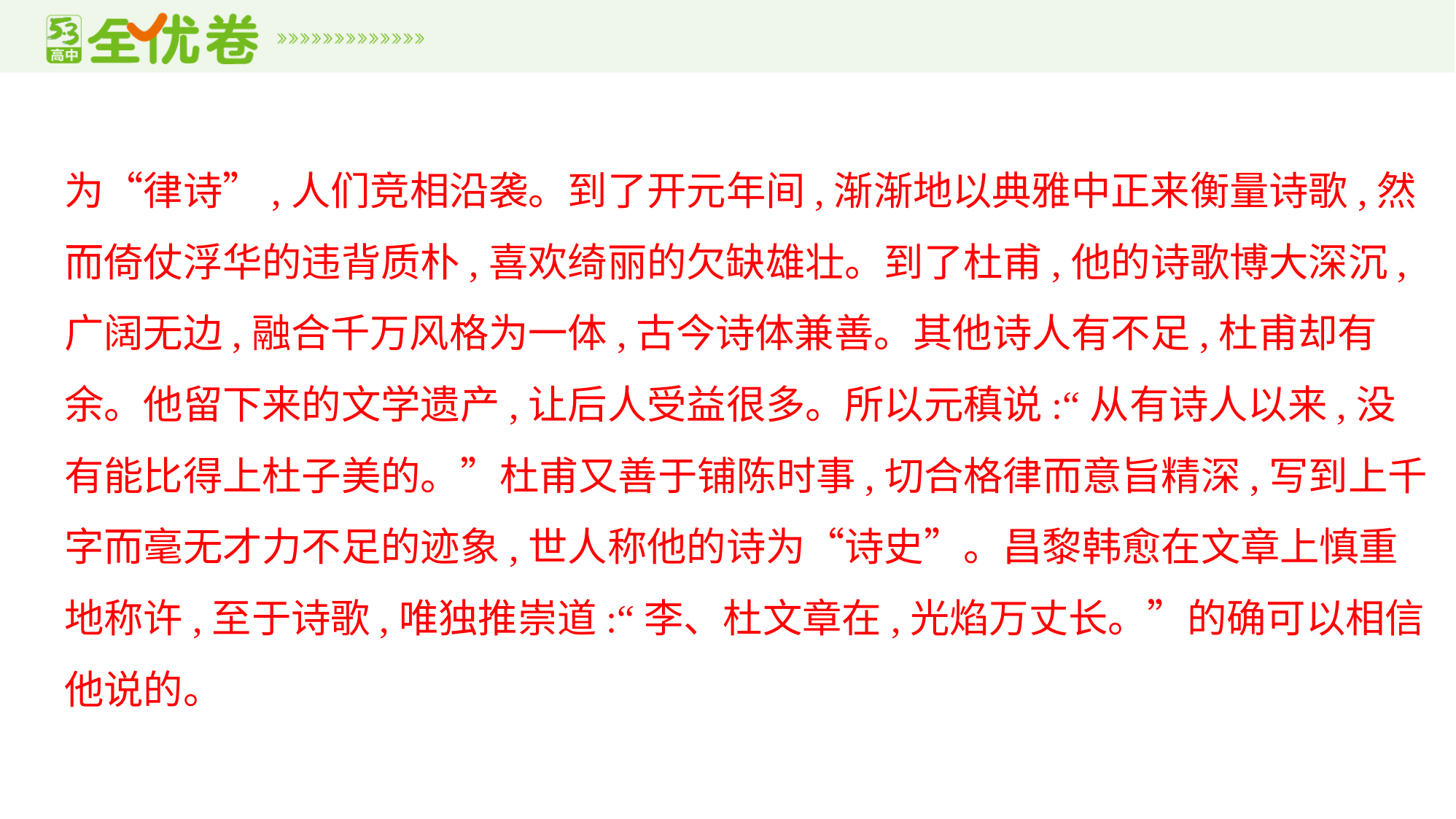

为“律诗”,人们竞相沿袭。到了开元年间,渐渐地以典雅中正来衡量诗歌,然
而倚仗浮华的违背质朴,喜欢绮丽的欠缺雄壮。到了杜甫,他的诗歌博大深沉,
广阔无边,融合千万风格为一体,古今诗体兼善。其他诗人有不足,杜甫却有
余。他留下来的文学遗产,让后人受益很多。所以元稹说:“从有诗人以来,没
有能比得上杜子美的。”杜甫又善于铺陈时事,切合格律而意旨精深,写到上千
字而毫无才力不足的迹象,世人称他的诗为“诗史”。昌黎韩愈在文章上慎重
地称许,至于诗歌,唯独推崇道:“李、杜文章在,光焰万丈长。”的确可以相信
他说的。